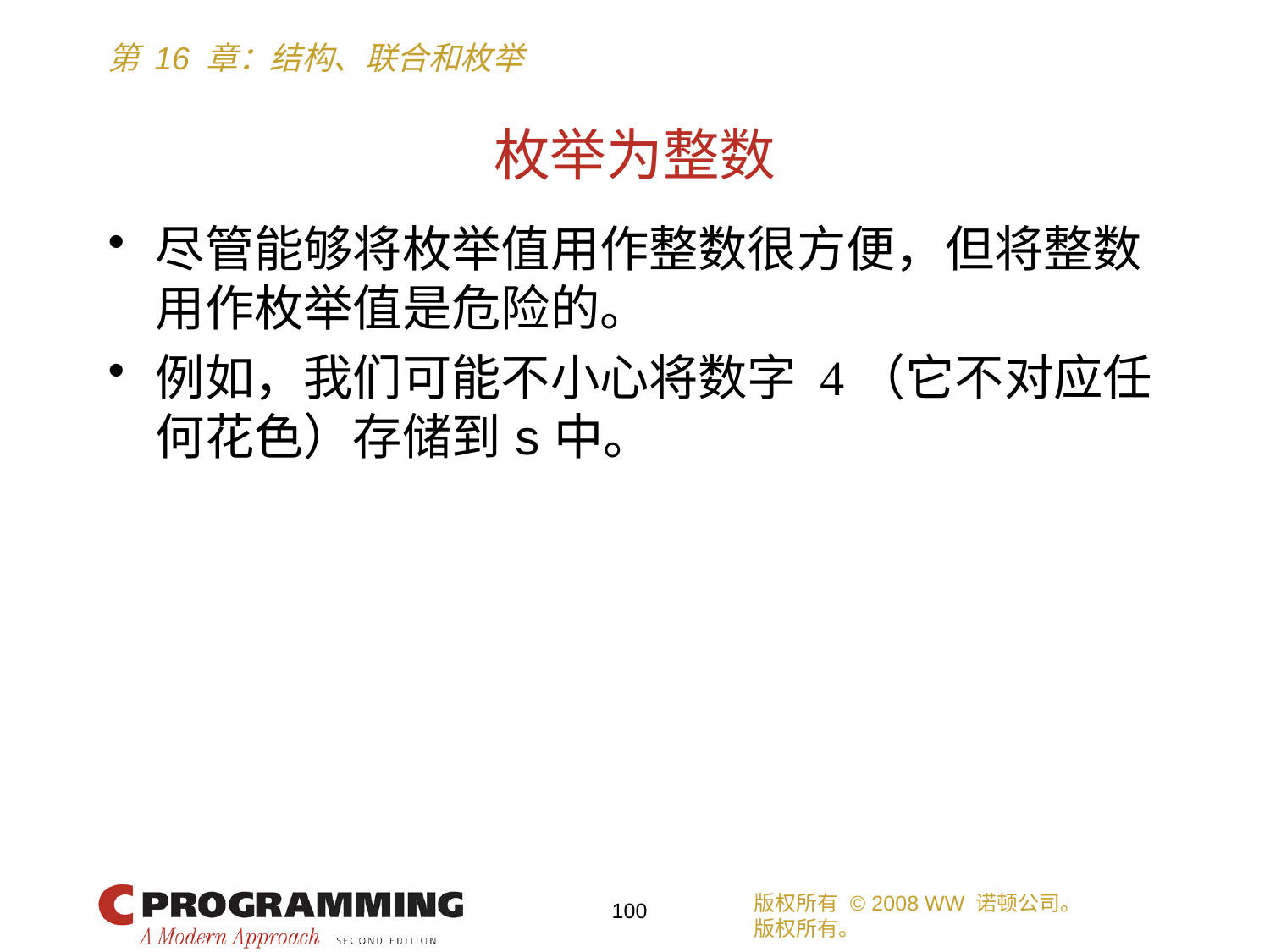

# 枚举为整数
尽管能够将枚举值用作整数很方便，但将整数用作枚举值是危险的。
例如，我们可能不小心将数字 4（它不对应任何花色）存储到s中。
版权所有 © 2008 WW 诺顿公司。
版权所有。
100